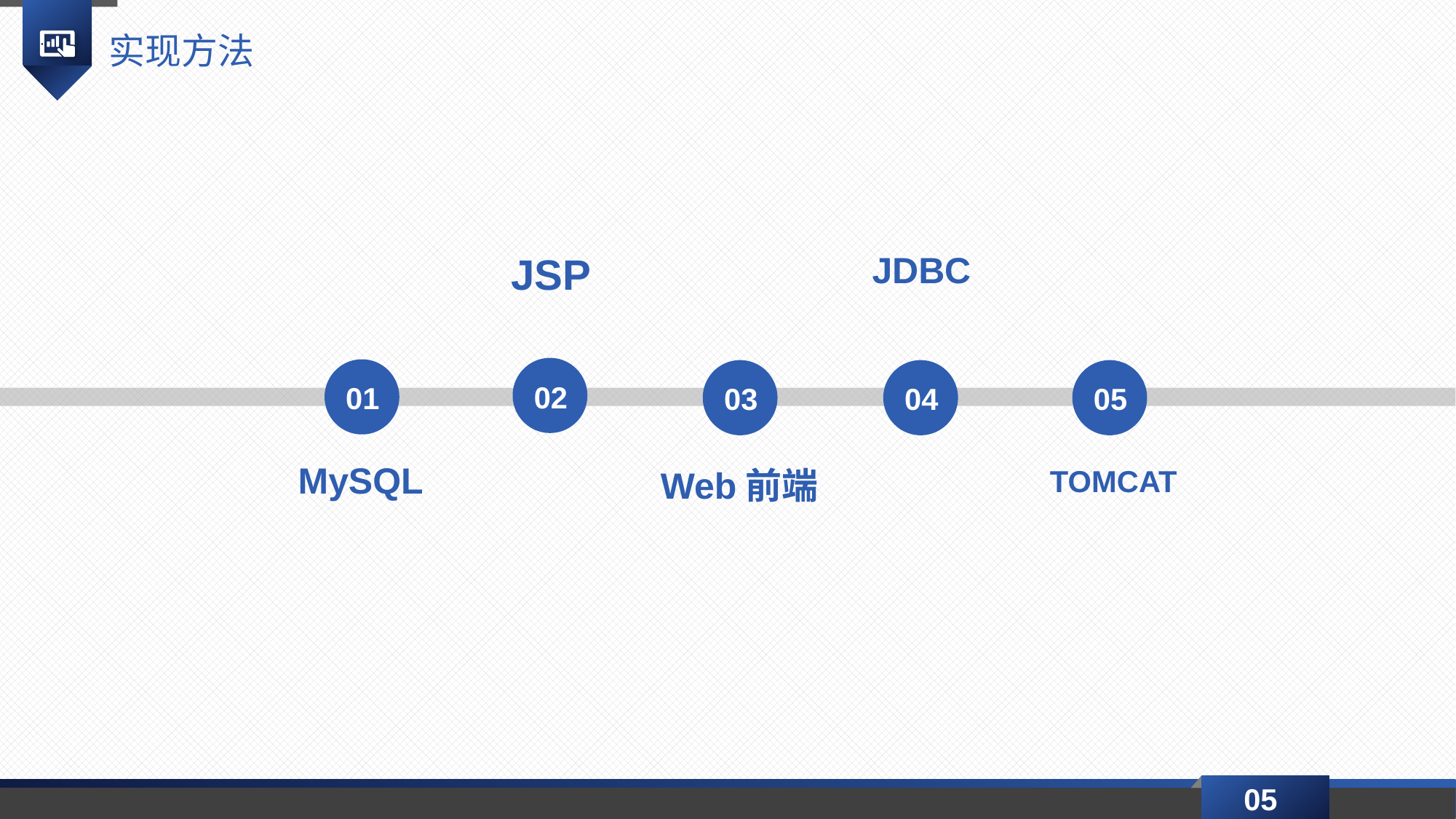

实现方法

JSP
JDBC

02

01

03

04

05
MySQL
Web前端
TOMCAT

05

延时符